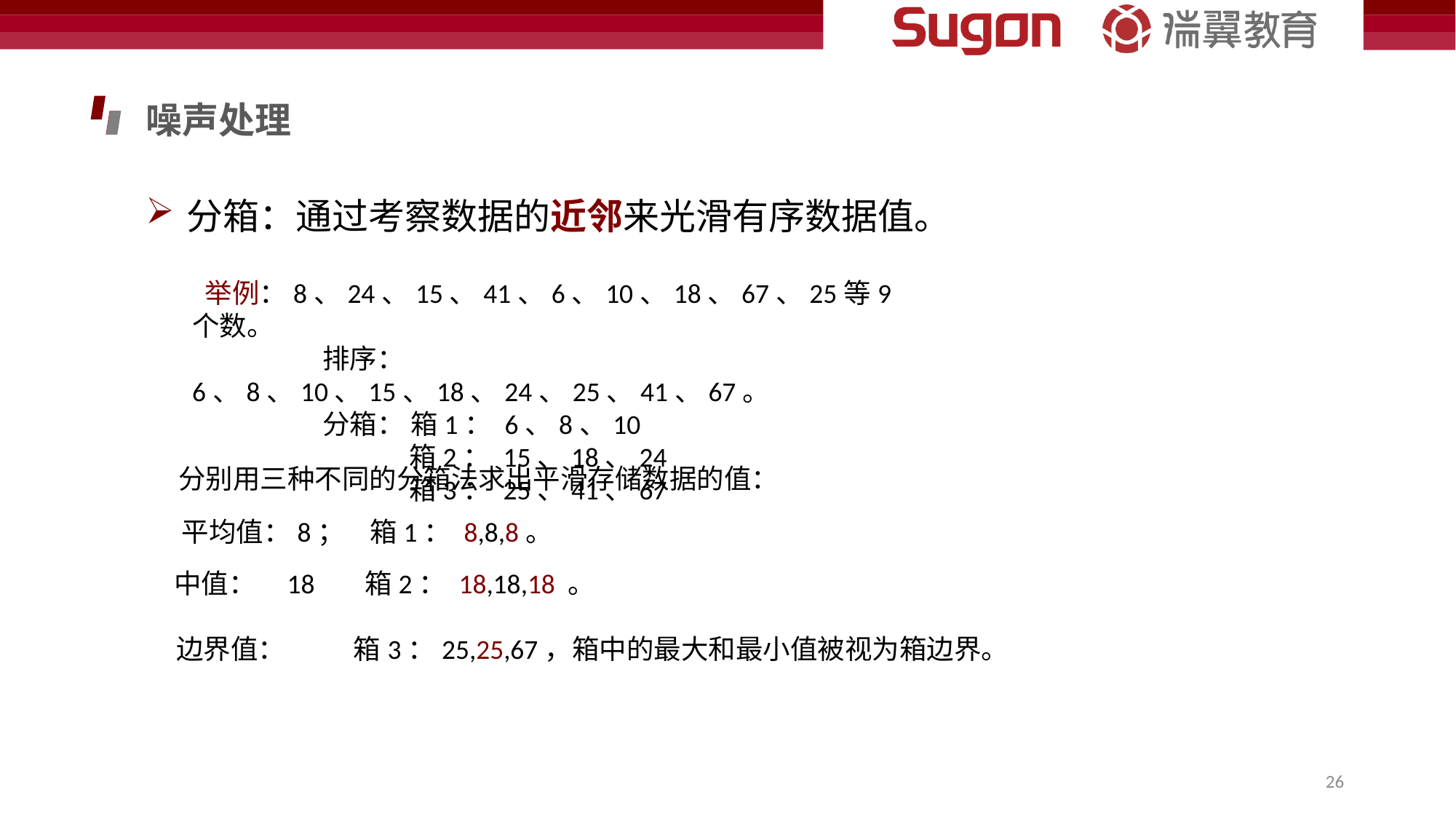

噪声处理

分箱：通过考察数据的近邻来光滑有序数据值。

 举例：8、24、15、41、6、10、18、67、25等9个数。
                    排序：6、8、10、15、18、24、25、41、67。
                    分箱： 箱1： 6、8、10
                                  箱2： 15、18、24
                                  箱3： 25、41、67
 分别用三种不同的分箱法求出平滑存储数据的值：
 平均值：8；    箱1： 8,8,8。
中值：    18       箱2： 18,18,18 。
边界值：           箱3：25,25,67，箱中的最大和最小值被视为箱边界。
26